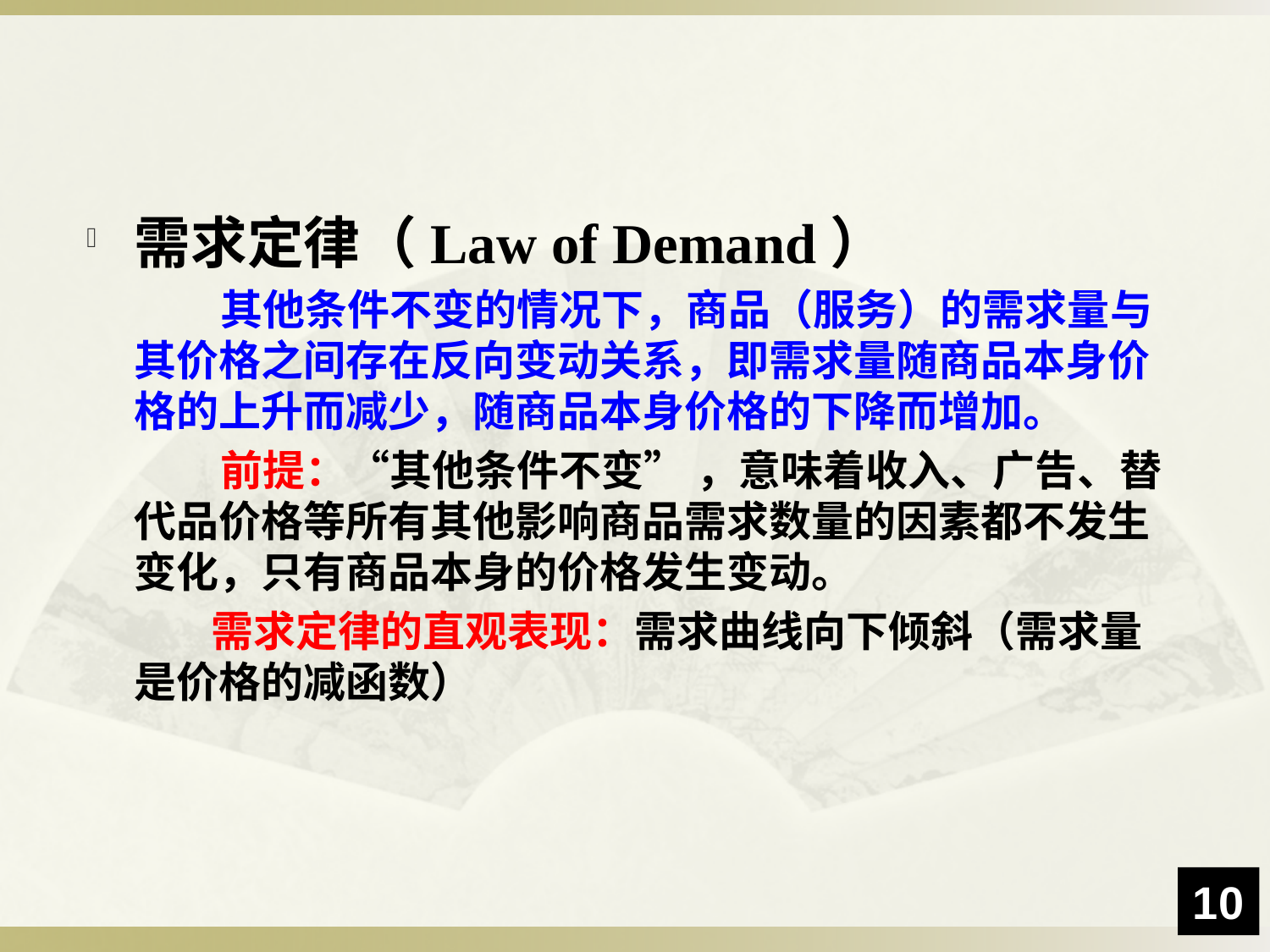

需求定律（Law of Demand）
             其他条件不变的情况下，商品（服务）的需求量与其价格之间存在反向变动关系，即需求量随商品本身价格的上升而减少，随商品本身价格的下降而增加。
             前提：“其他条件不变” ，意味着收入、广告、替代品价格等所有其他影响商品需求数量的因素都不发生变化，只有商品本身的价格发生变动。
            需求定律的直观表现：需求曲线向下倾斜（需求量是价格的减函数）

10